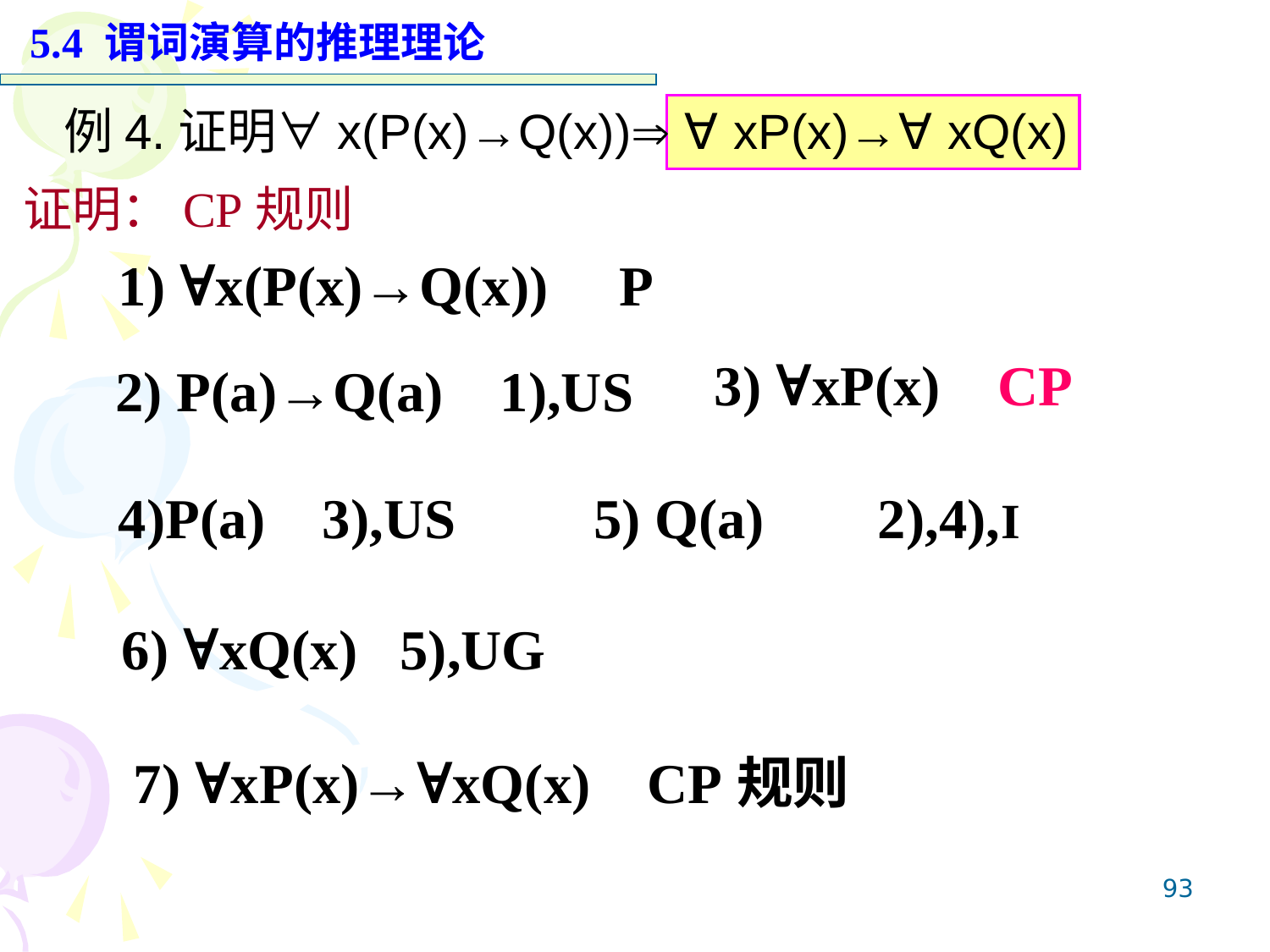

5.4 谓词演算的推理理论

例4.证明∀x(P(x)→Q(x))⇒ ∀xP(x)→∀xQ(x)

证明：CP规则
1) ∀x(P(x)→Q(x))     P
 3) ∀xP(x)    CP
2) P(a)→Q(a)    1),US
4)P(a)    3),US
5) Q(a)        2),4),I
 6) ∀xQ(x)   5),UG
 7) ∀xP(x)→∀xQ(x)    CP规则
93